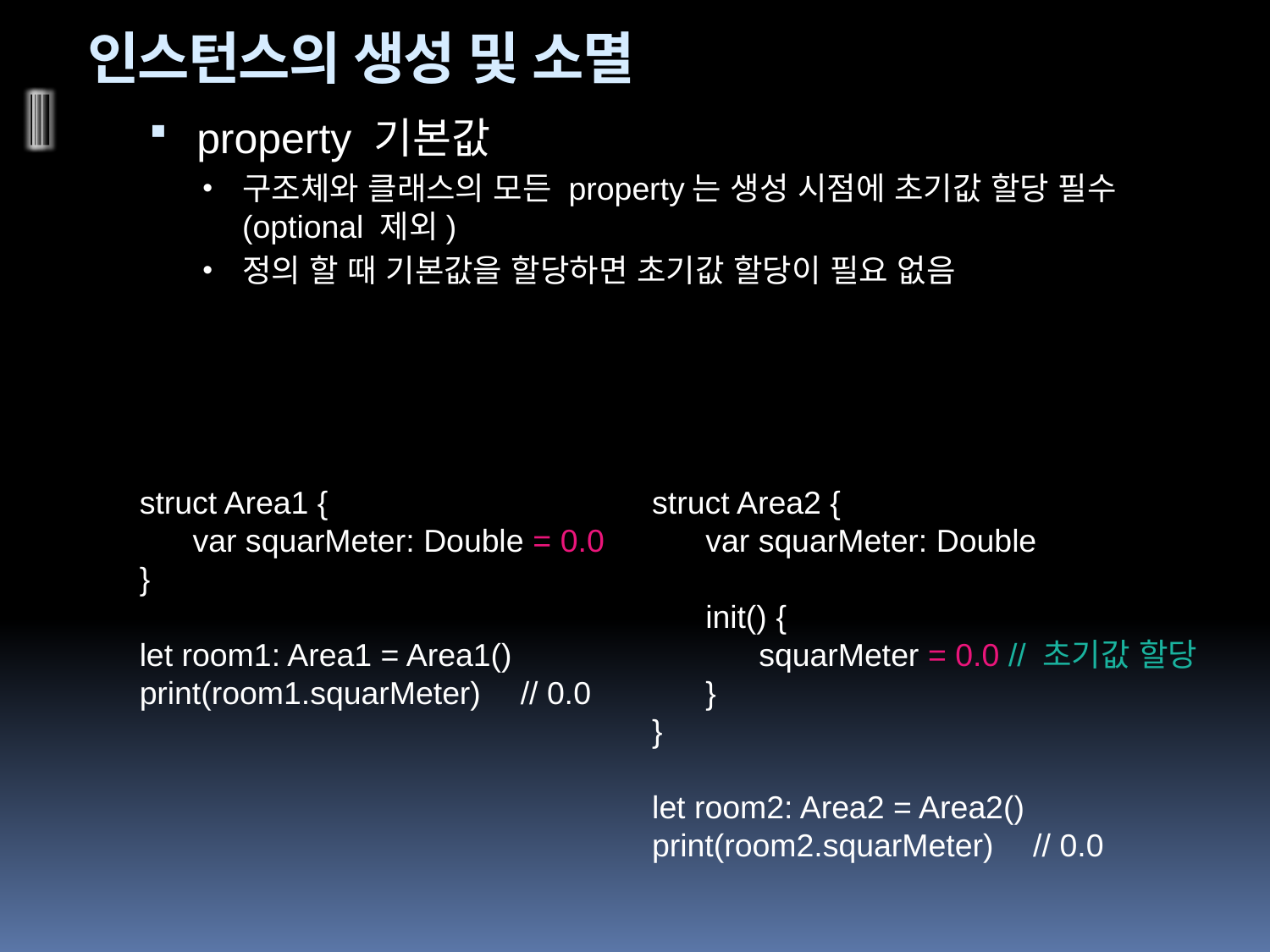

# 인스턴스의 생성 및 소멸
property 기본값
구조체와 클래스의 모든 property는 생성 시점에 초기값 할당 필수
(optional 제외)
정의 할 때 기본값을 할당하면 초기값 할당이 필요 없음

struct Area1 {
      var squarMeter: Double = 0.0
}

let room1: Area1 = Area1()
print(room1.squarMeter)	// 0.0
struct Area2 {
      var squarMeter: Double

      init() {
            squarMeter = 0.0 // 초기값 할당
      }
}

let room2: Area2 = Area2()
print(room2.squarMeter)	// 0.0